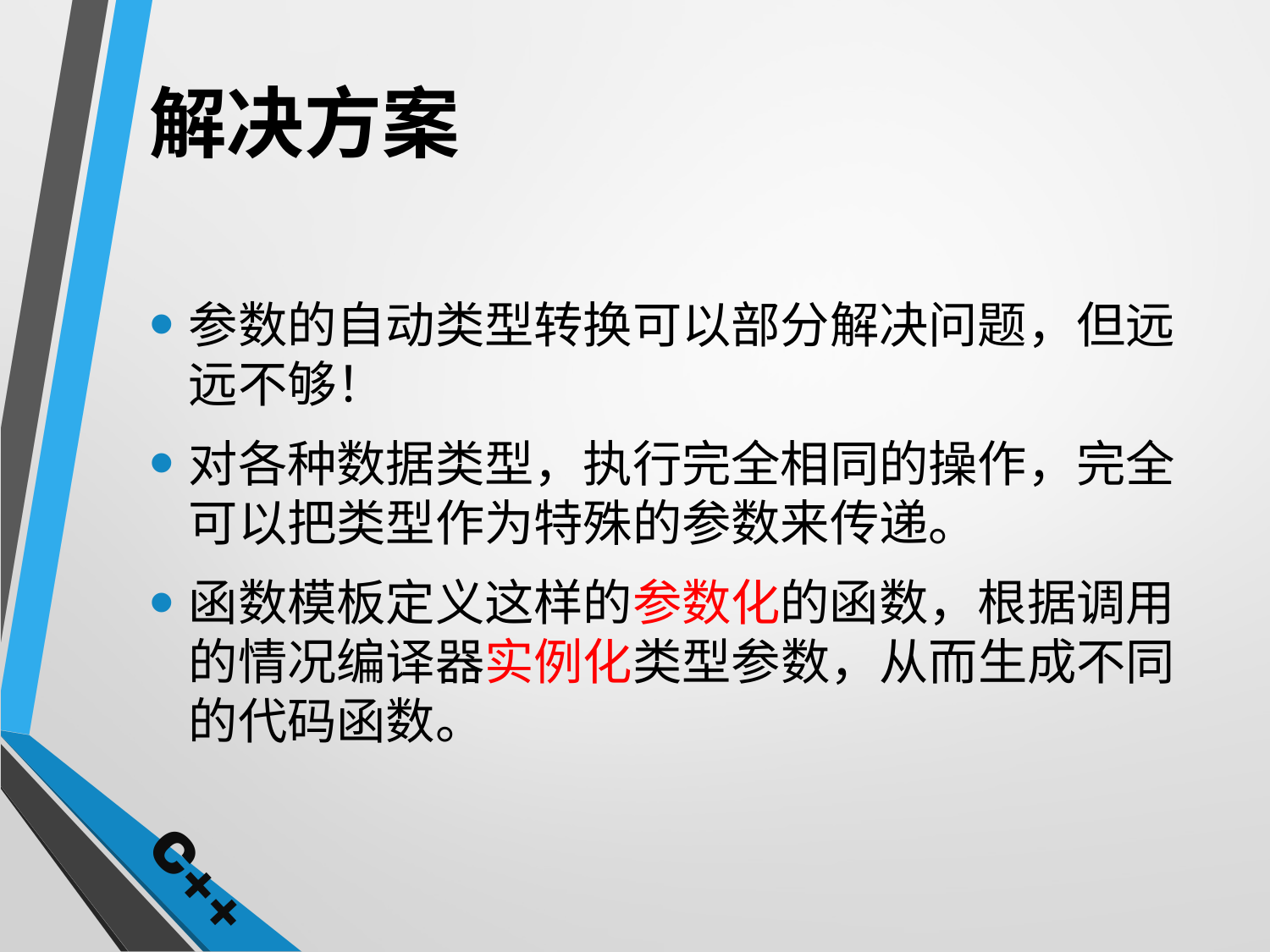

# 解决方案
参数的自动类型转换可以部分解决问题，但远远不够！
对各种数据类型，执行完全相同的操作，完全可以把类型作为特殊的参数来传递。
函数模板定义这样的参数化的函数，根据调用的情况编译器实例化类型参数，从而生成不同的代码函数。